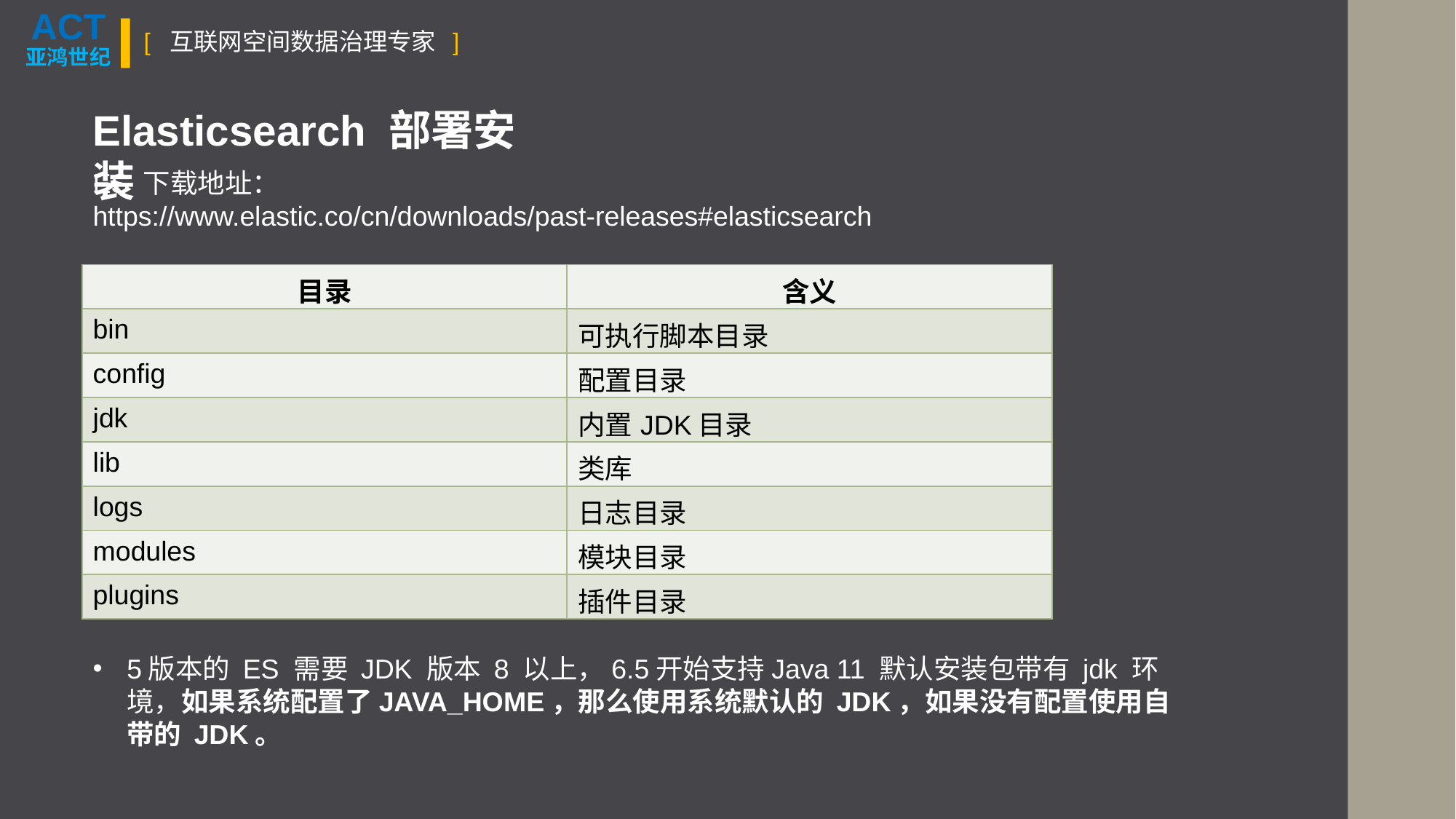

Elasticsearch 部署安装
ES 下载地址：
https://www.elastic.co/cn/downloads/past-releases#elasticsearch
| 目录 | 含义 |
| --- | --- |
| bin | 可执行脚本目录 |
| config | 配置目录 |
| jdk | 内置JDK目录 |
| lib | 类库 |
| logs | 日志目录 |
| modules | 模块目录 |
| plugins | 插件目录 |
5版本的 ES 需要 JDK 版本 8 以上，6.5开始支持Java 11 默认安装包带有 jdk 环境，如果系统配置了JAVA_HOME，那么使用系统默认的 JDK，如果没有配置使用自带的 JDK。